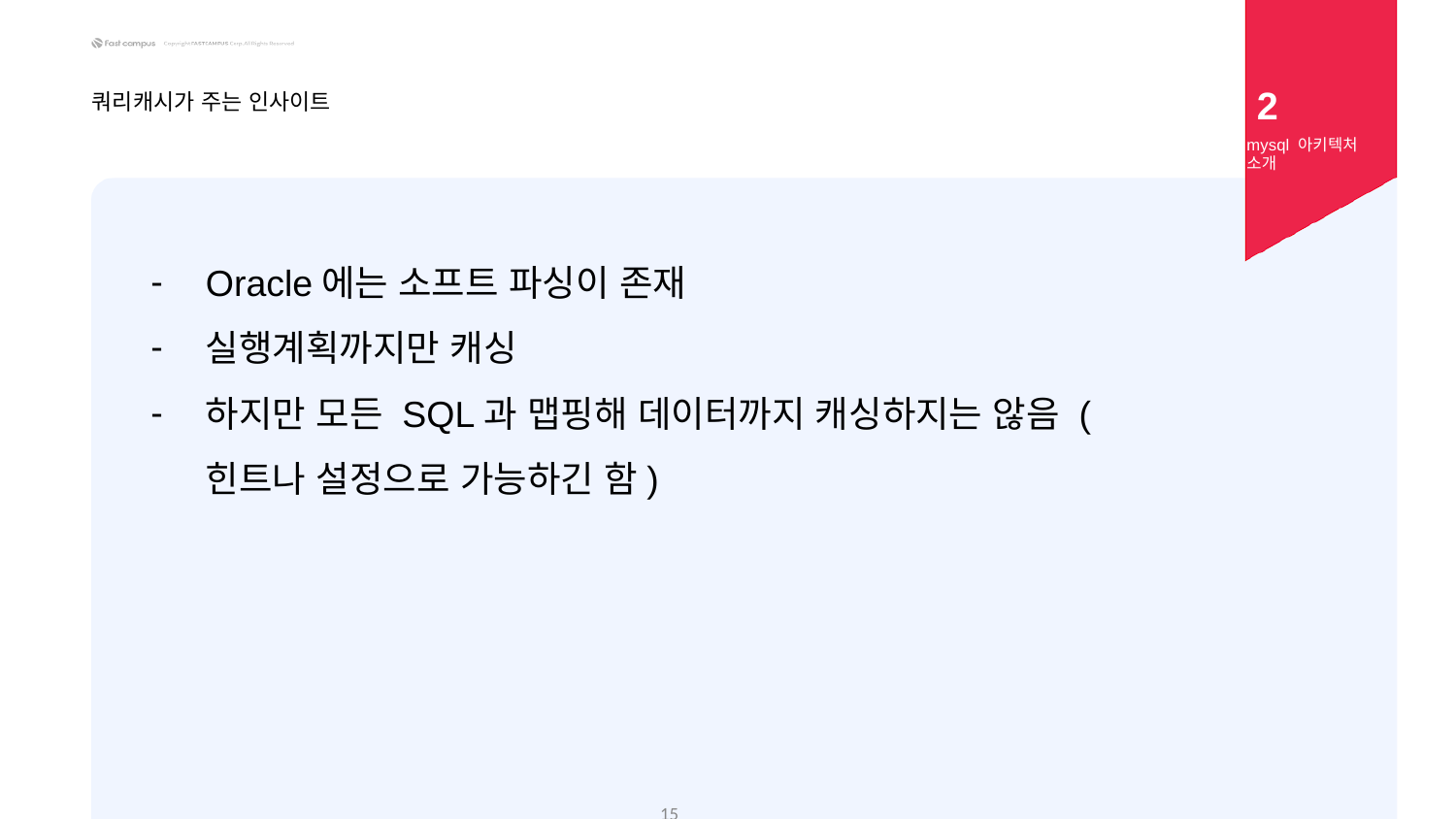

2
쿼리캐시가 주는 인사이트

mysql 아키텍처 소개

Oracle에는 소프트 파싱이 존재
실행계획까지만 캐싱
하지만 모든 SQL과 맵핑해 데이터까지 캐싱하지는 않음 (힌트나 설정으로 가능하긴 함)
15